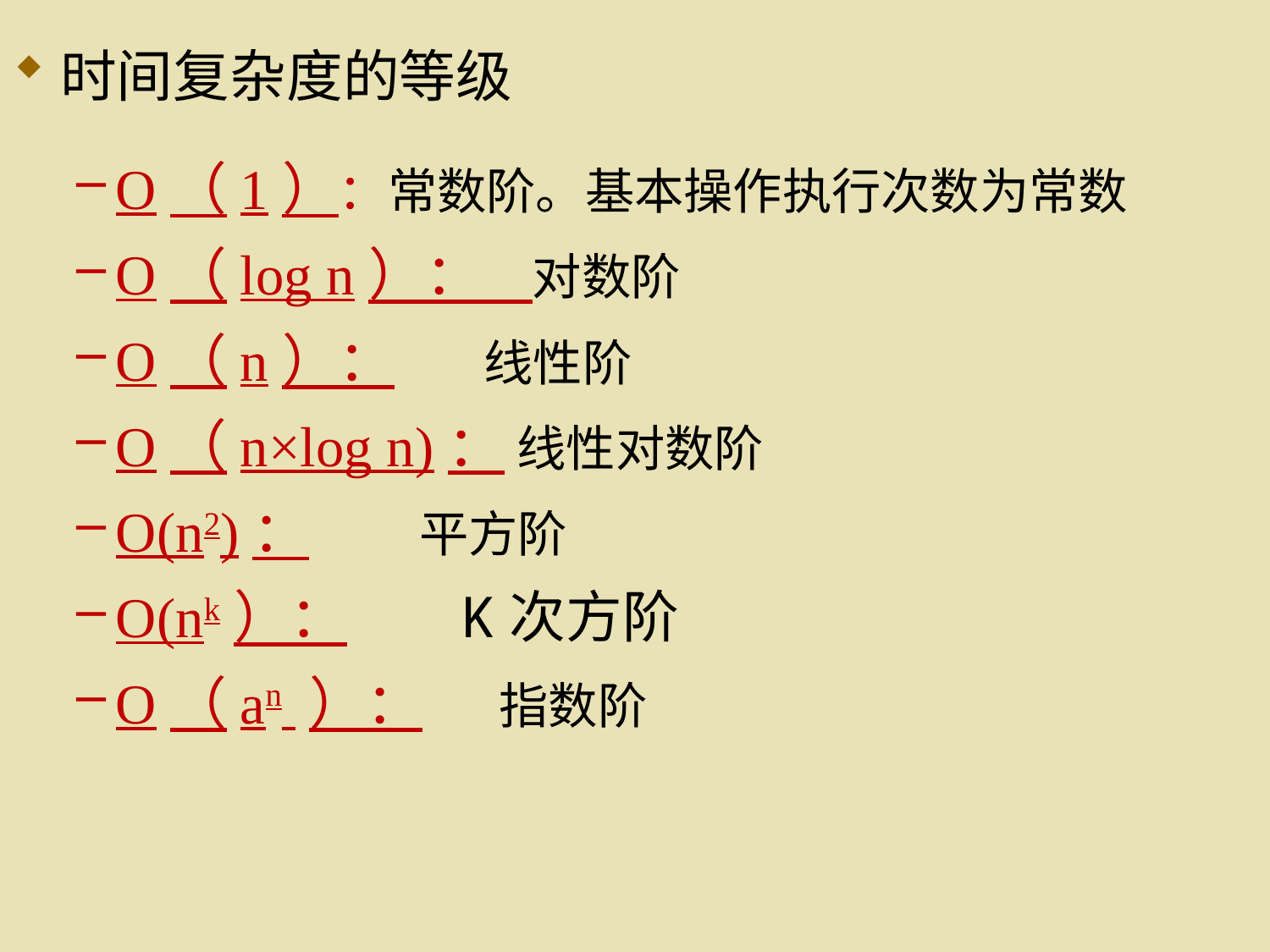

时间复杂度的等级
O（1）：常数阶。基本操作执行次数为常数
O（log n）：    对数阶
O（n）：       线性阶
O（n×log n)： 线性对数阶
O(n2)：          平方阶
O(nk）：        K次方阶
O（an ）：       指数阶